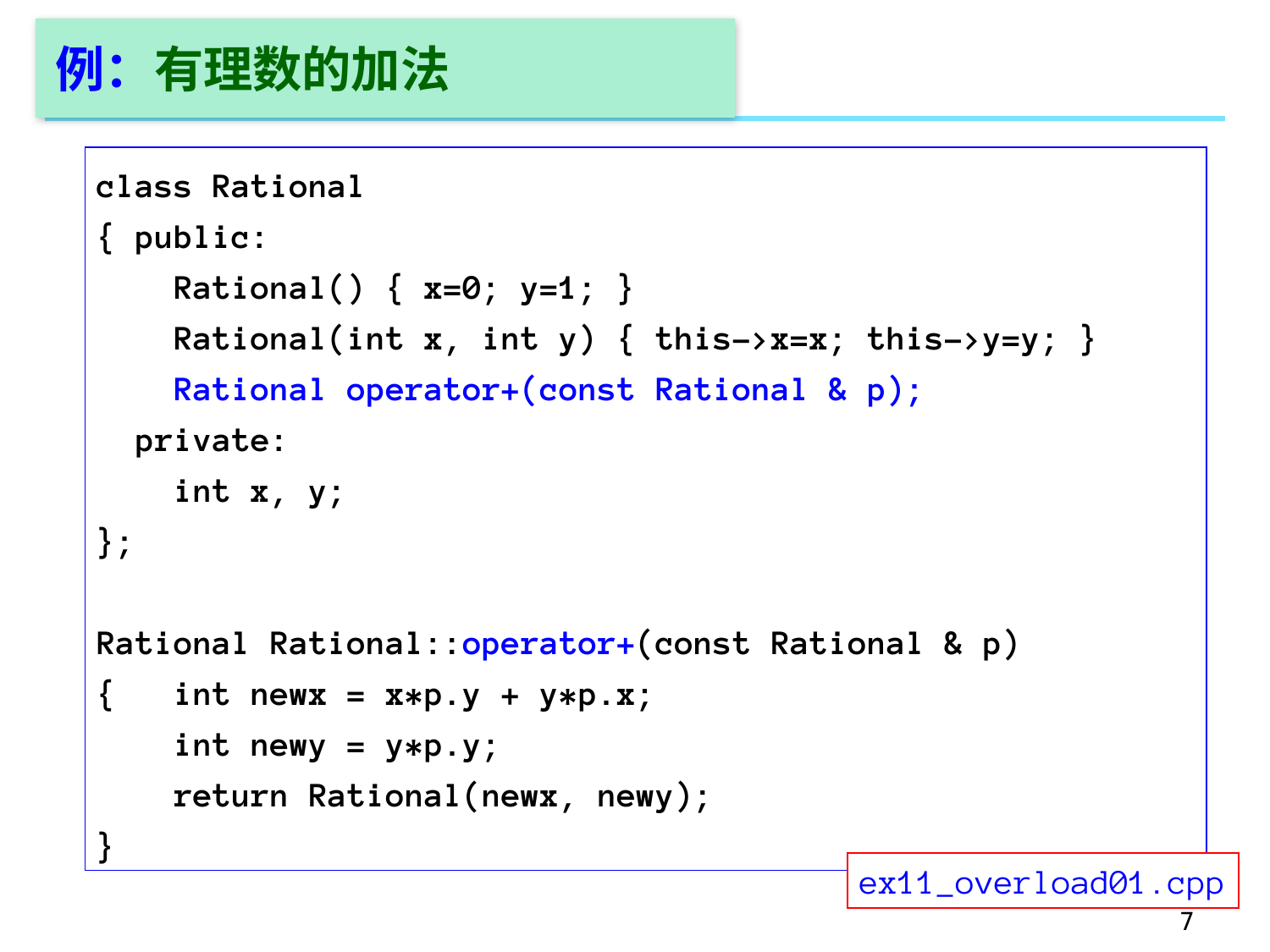

# 例：有理数的加法
class Rational
{ public:
    Rational() { x=0; y=1; }
    Rational(int x, int y) { this->x=x; this->y=y; }
    Rational operator+(const Rational & p);
  private:
    int x, y;
};

Rational Rational::operator+(const Rational & p)
{   int newx = x*p.y + y*p.x;
    int newy = y*p.y;
    return Rational(newx, newy);
}
ex11_overload01.cpp
7